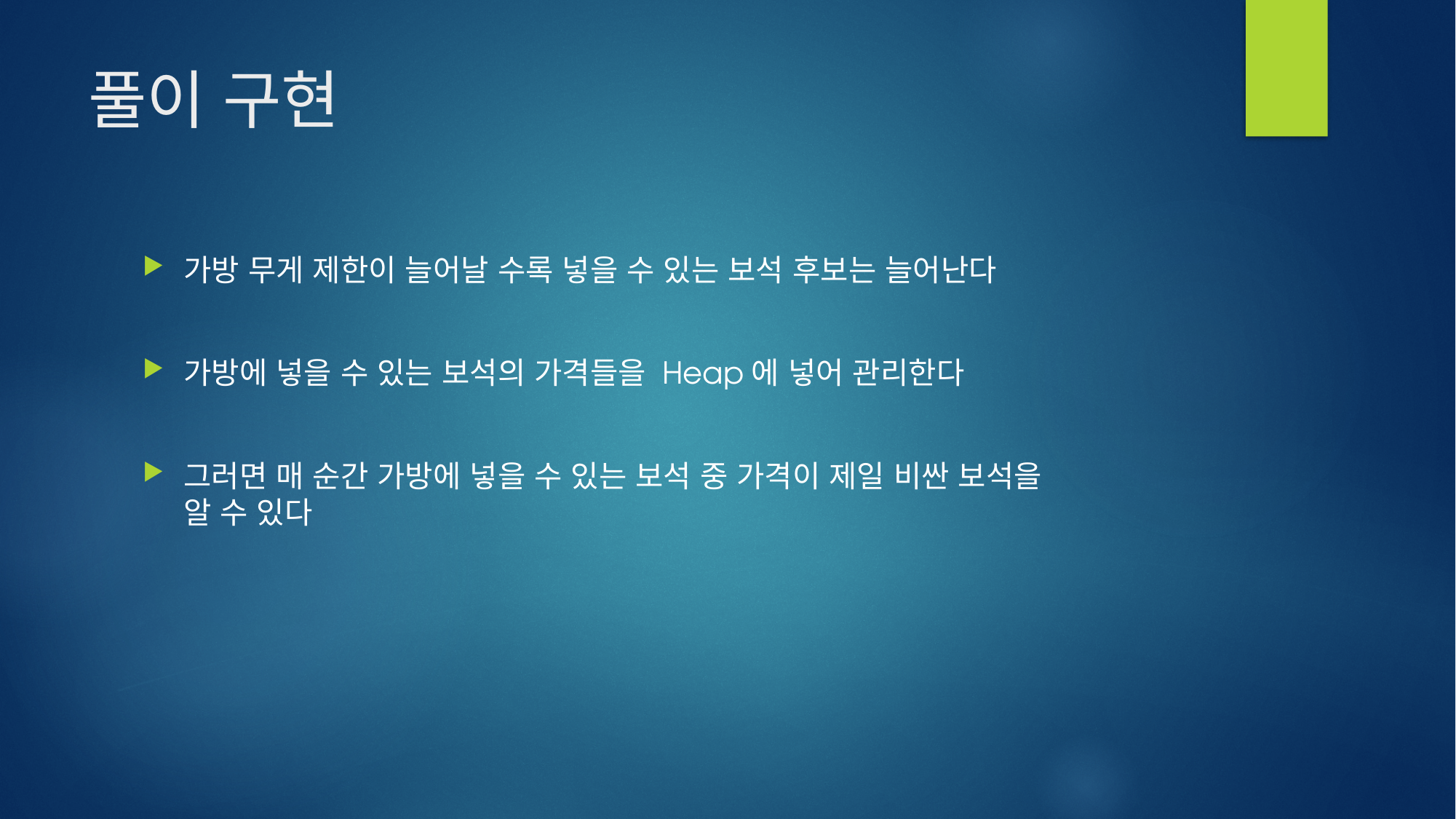

# 풀이 구현
가방 무게 제한이 늘어날 수록 넣을 수 있는 보석 후보는 늘어난다

가방에 넣을 수 있는 보석의 가격들을 Heap에 넣어 관리한다

그러면 매 순간 가방에 넣을 수 있는 보석 중 가격이 제일 비싼 보석을
알 수 있다